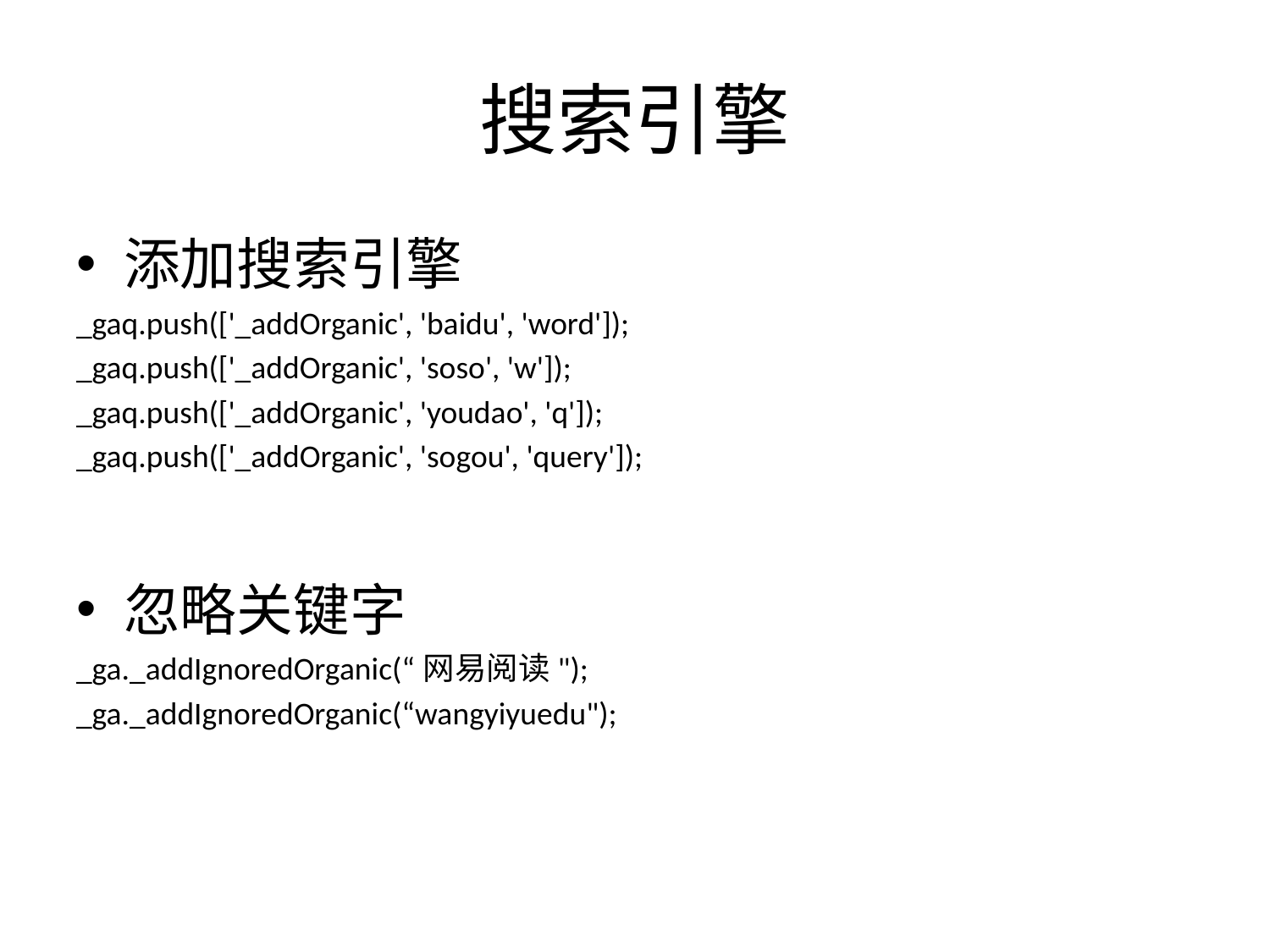

# 搜索引擎
添加搜索引擎
_gaq.push(['_addOrganic', 'baidu', 'word']);
_gaq.push(['_addOrganic', 'soso', 'w']);
_gaq.push(['_addOrganic', 'youdao', 'q']);
_gaq.push(['_addOrganic', 'sogou', 'query']);

忽略关键字
_ga._addIgnoredOrganic(“网易阅读");
_ga._addIgnoredOrganic(“wangyiyuedu");